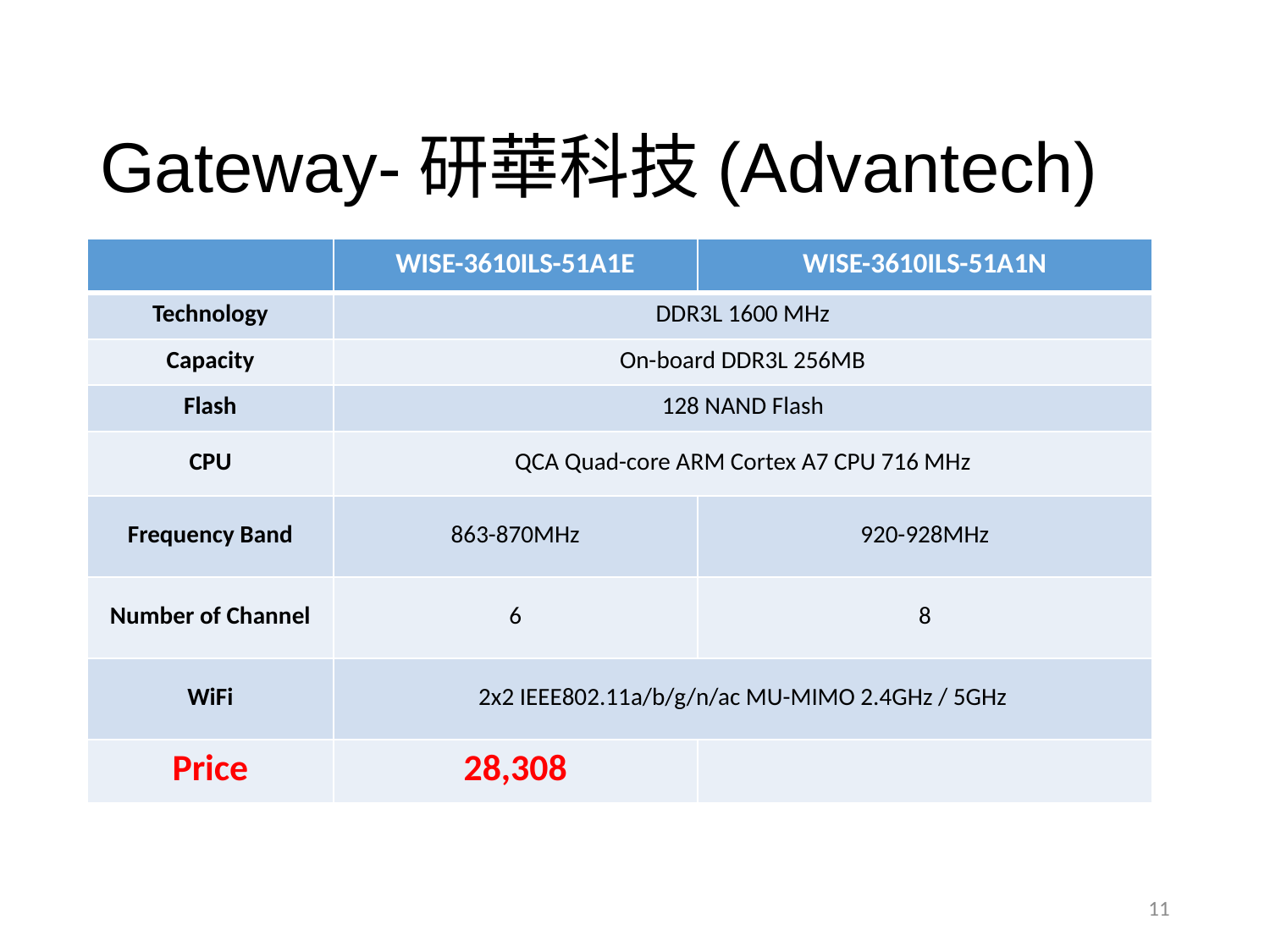

# Gateway-研華科技(Advantech)
|  | WISE-3610ILS-51A1E | WISE-3610ILS-51A1N |
| --- | --- | --- |
| Technology | DDR3L 1600 MHz |  |
| Capacity | On-board DDR3L 256MB |  |
| Flash | 128 NAND Flash |  |
| CPU | QCA Quad-core ARM Cortex A7 CPU 716 MHz |  |
| Frequency Band | 863-870MHz | 920-928MHz |
| Number of Channel | 6 | 8 |
| WiFi | 2x2 IEEE802.11a/b/g/n/ac MU-MIMO 2.4GHz / 5GHz |  |
| Price | 28,308 |  |
11